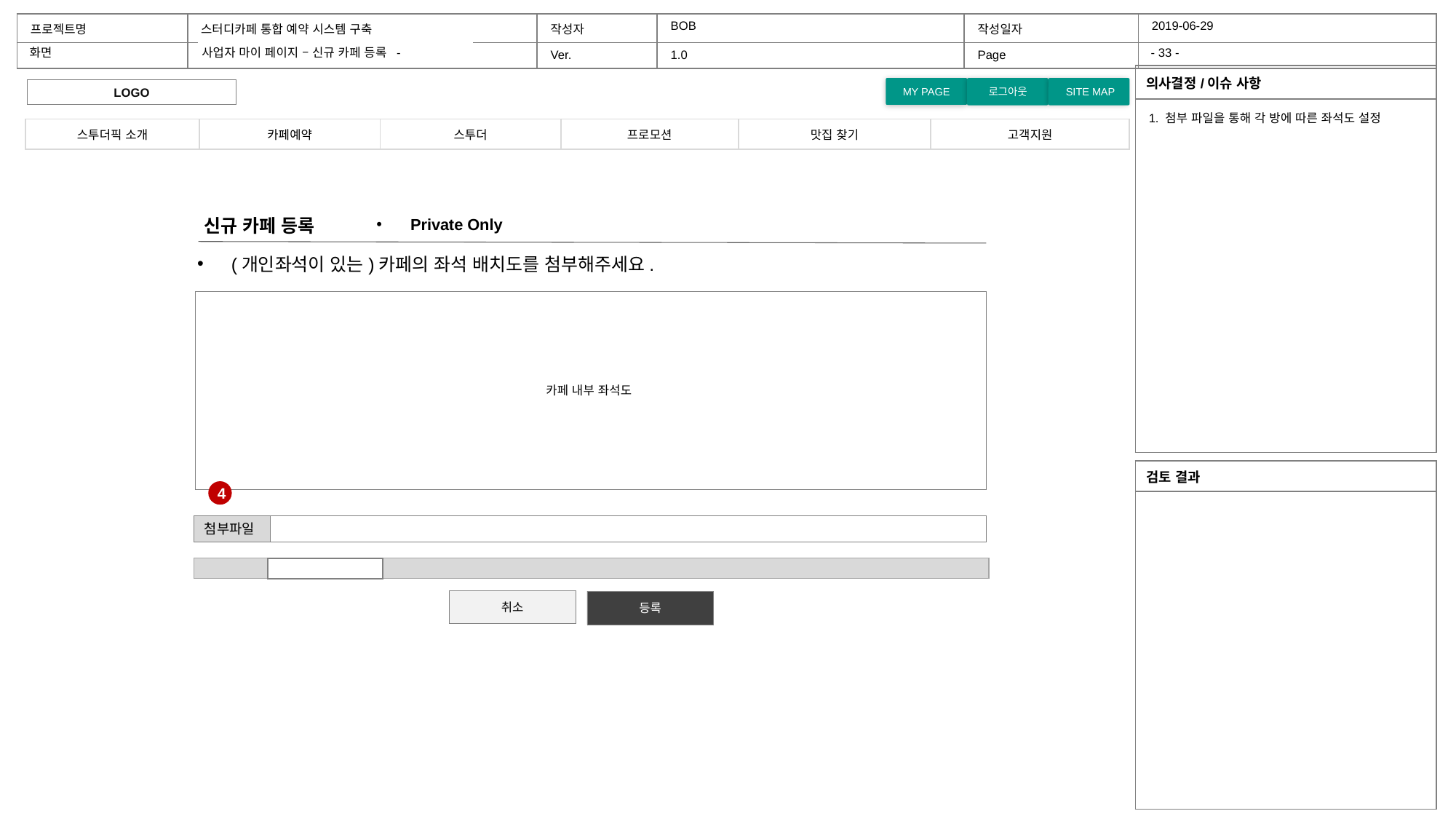

| 프로젝트명 | 스터디카페 통합 예약 시스템 구축 | 작성자 | BOB | 작성일자 | 2019-06-29 |
| --- | --- | --- | --- | --- | --- |
|  |  | Ver. | 1.0 | Page |  |
화면
- 33 -

홈화면
사업자 마이 페이지 – 신규 카페 등록  -
| 의사결정/이슈 사항 |
| --- |
|  |
MY PAGE
로그아웃
 SITE MAP
LOGO
1. 첨부 파일을 통해 각 방에 따른 좌석도 설정
| 스투더픽 소개 | 카페예약 | 스투더 | 프로모션 | 맛집 찾기 | 고객지원 |
| --- | --- | --- | --- | --- | --- |
신규 카페 등록
Private Only

(개인좌석이 있는)카페의 좌석 배치도를 첨부해주세요.

카페 내부 좌석도

| 검토 결과 |
| --- |
|  |
4
첨부파일

취소
등록